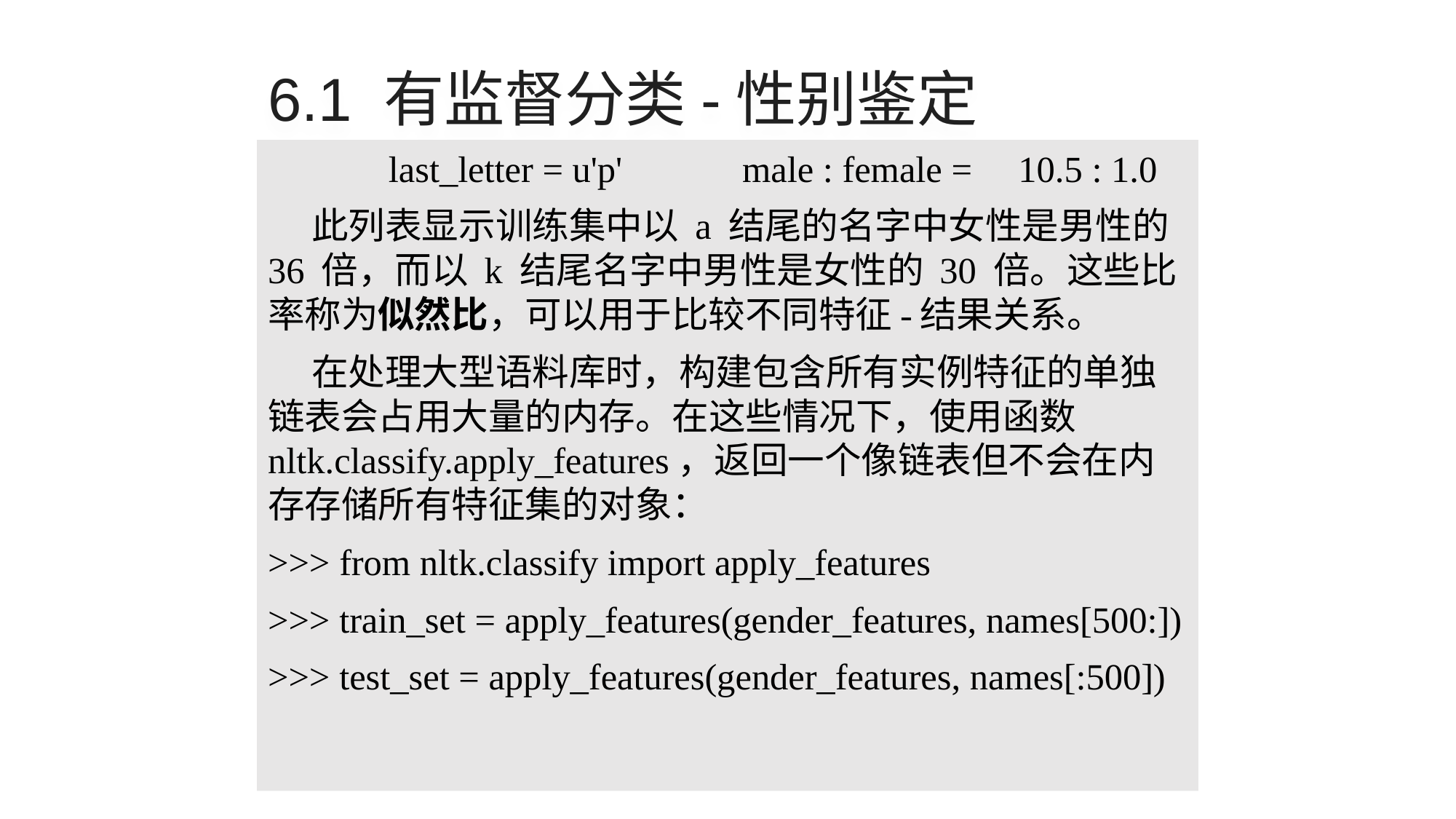

# 6.1 有监督分类-性别鉴定
             last_letter = u'p'             male : female =     10.5 : 1.0
此列表显示训练集中以 a 结尾的名字中女性是男性的 36 倍，而以 k 结尾名字中男性是女性的 30 倍。这些比率称为似然比，可以用于比较不同特征-结果关系。
在处理大型语料库时，构建包含所有实例特征的单独链表会占用大量的内存。在这些情况下，使用函数 nltk.classify.apply_features，返回一个像链表但不会在内存存储所有特征集的对象：
>>> from nltk.classify import apply_features
>>> train_set = apply_features(gender_features, names[500:])
>>> test_set = apply_features(gender_features, names[:500])